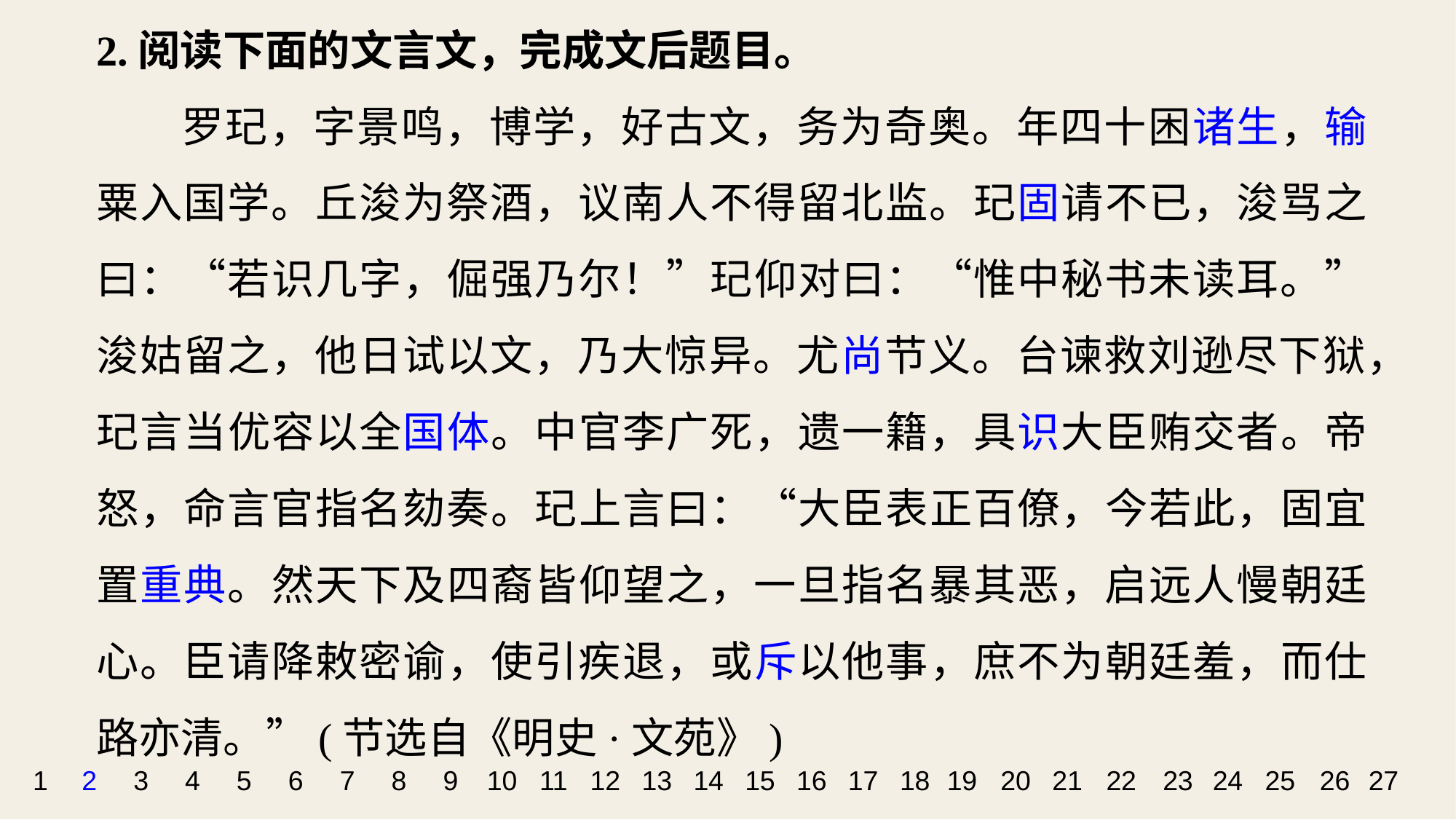

2.阅读下面的文言文，完成文后题目。
罗玘，字景鸣，博学，好古文，务为奇奥。年四十困诸生，输粟入国学。丘浚为祭酒，议南人不得留北监。玘固请不已，浚骂之曰：“若识几字，倔强乃尔！”玘仰对曰：“惟中秘书未读耳。”浚姑留之，他日试以文，乃大惊异。尤尚节义。台谏救刘逊尽下狱，玘言当优容以全国体。中官李广死，遗一籍，具识大臣贿交者。帝怒，命言官指名劾奏。玘上言曰：“大臣表正百僚，今若此，固宜置重典。然天下及四裔皆仰望之，一旦指名暴其恶，启远人慢朝廷心。臣请降敕密谕，使引疾退，或斥以他事，庶不为朝廷羞，而仕路亦清。”(节选自《明史·文苑》)
1
2
3
4
5
6
7
8
9
10
11
12
13
14
15
16
17
18
19
20
21
22
23
24
25
26
27